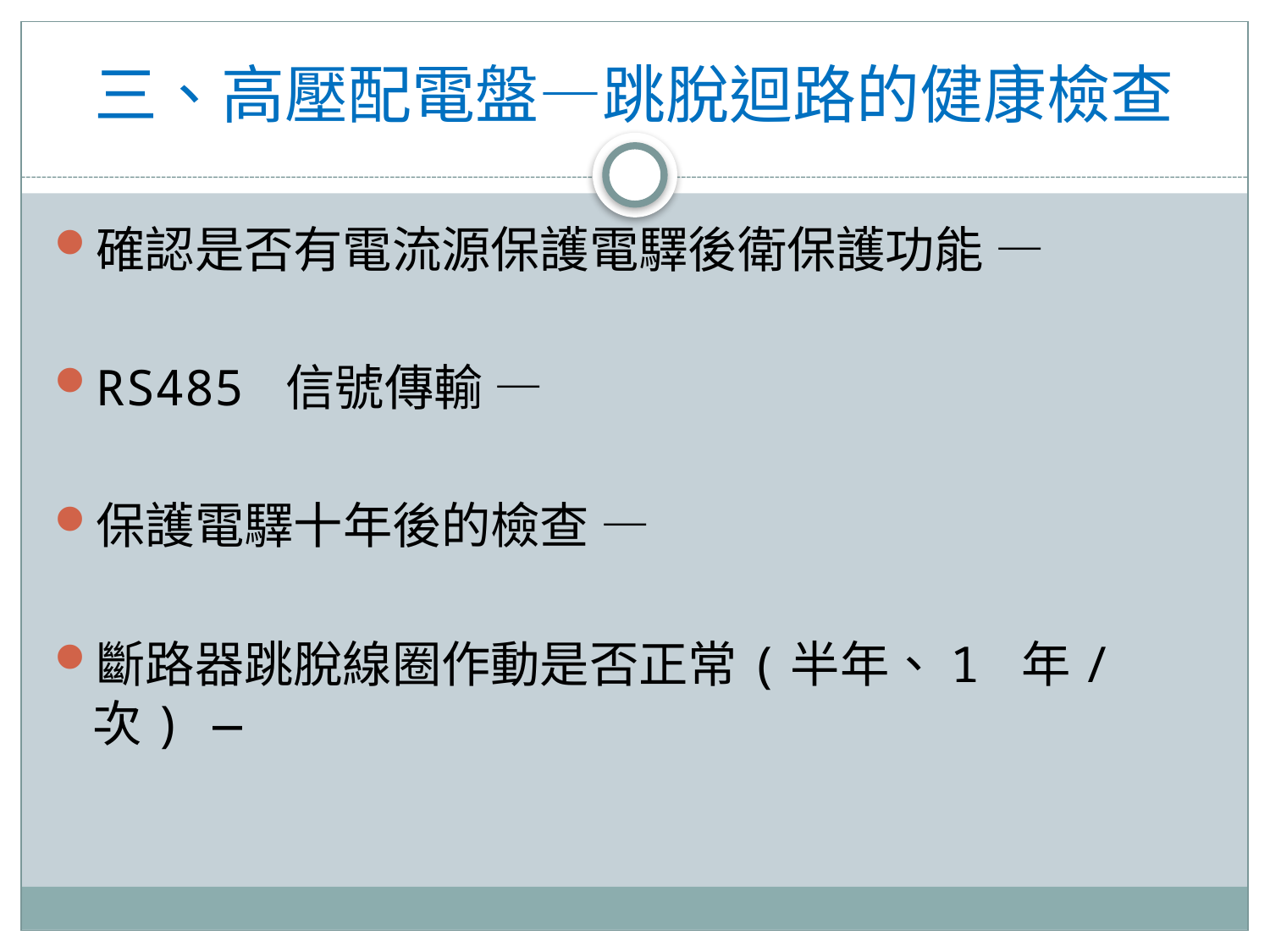

# 三、高壓配電盤—跳脫迴路的健康檢查
確認是否有電流源保護電驛後衛保護功能 —

RS485 信號傳輸 —

保護電驛十年後的檢查 —

斷路器跳脫線圈作動是否正常(半年、1 年/次) —